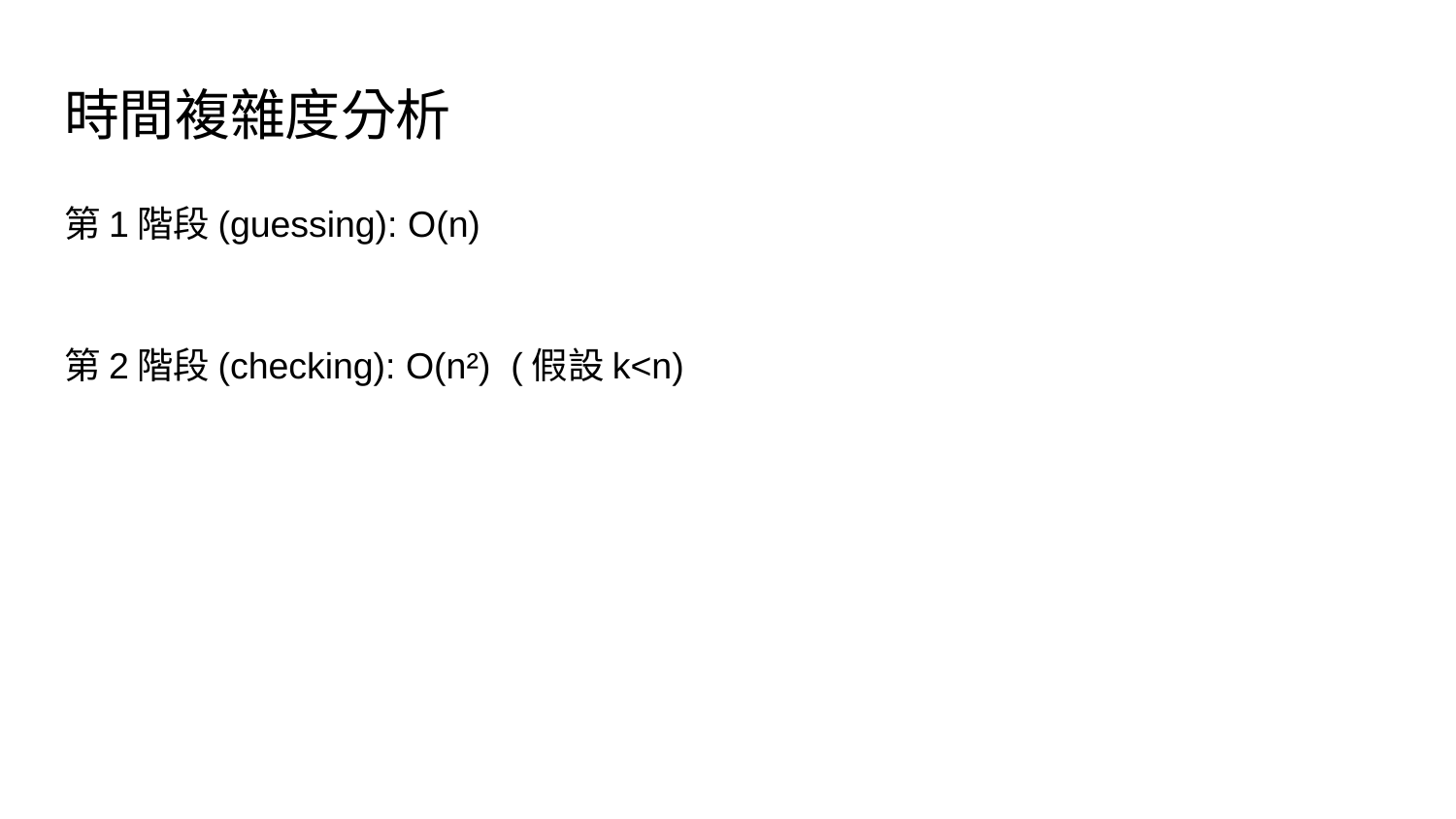

# 時間複雜度分析
第1階段(guessing): O(n)

第2階段(checking): O(n²)  (假設k<n)